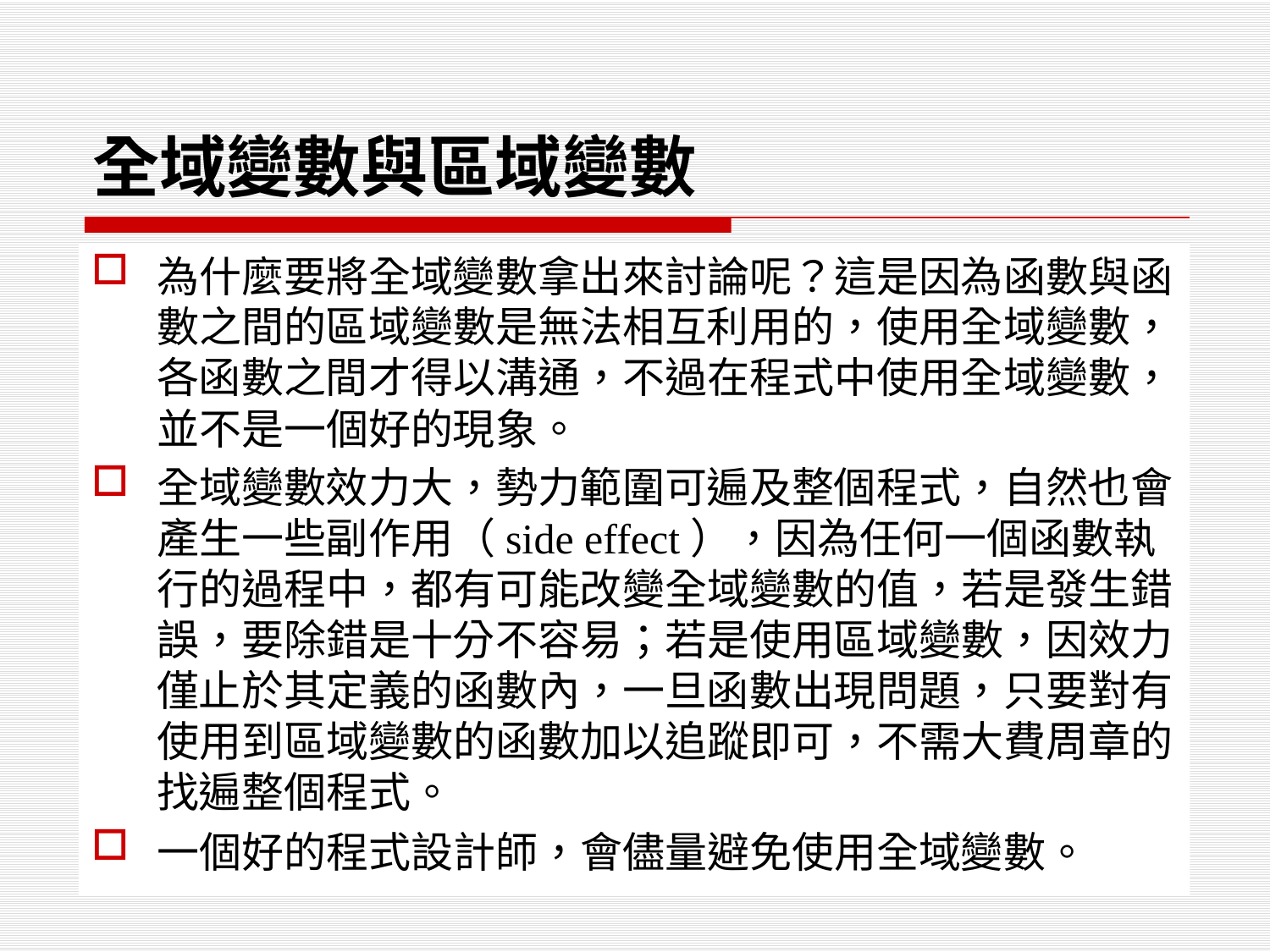

# 全域變數與區域變數
為什麼要將全域變數拿出來討論呢？這是因為函數與函數之間的區域變數是無法相互利用的，使用全域變數，各函數之間才得以溝通，不過在程式中使用全域變數，並不是一個好的現象。
全域變數效力大，勢力範圍可遍及整個程式，自然也會產生一些副作用（side effect），因為任何一個函數執行的過程中，都有可能改變全域變數的值，若是發生錯誤，要除錯是十分不容易；若是使用區域變數，因效力僅止於其定義的函數內，一旦函數出現問題，只要對有使用到區域變數的函數加以追蹤即可，不需大費周章的找遍整個程式。
一個好的程式設計師，會儘量避免使用全域變數。